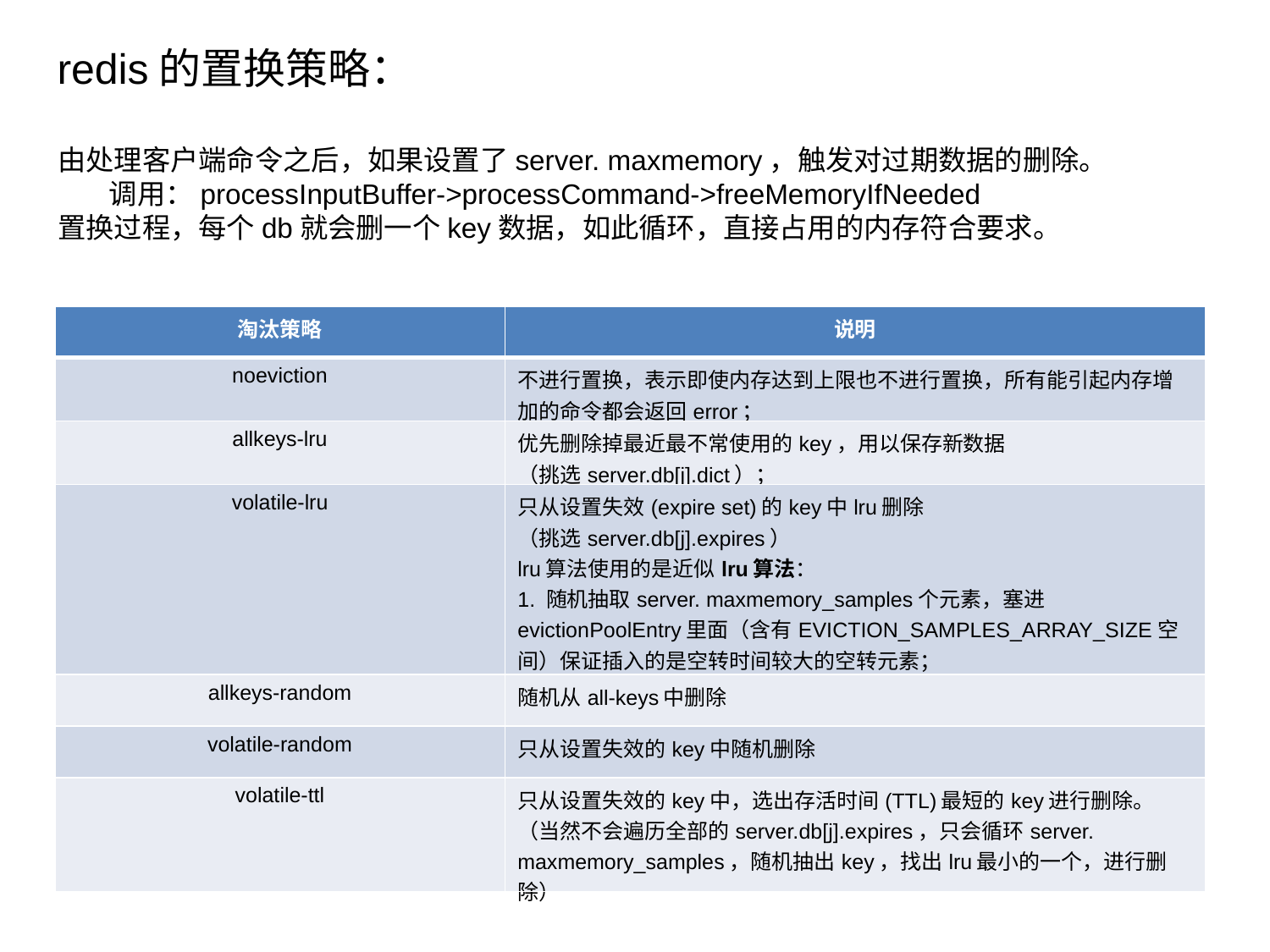

redis的置换策略：
由处理客户端命令之后，如果设置了server. maxmemory，触发对过期数据的删除。
       调用：processInputBuffer->processCommand->freeMemoryIfNeeded
置换过程，每个db就会删一个key数据，如此循环，直接占用的内存符合要求。

| 淘汰策略 | 说明 |
| --- | --- |
| noeviction | 不进行置换，表示即使内存达到上限也不进行置换，所有能引起内存增加的命令都会返回error； |
| allkeys-lru | 优先删除掉最近最不常使用的key，用以保存新数据 （挑选server.db[j].dict）； |
| volatile-lru | 只从设置失效(expire set)的key中lru删除 （挑选server.db[j].expires） lru算法使用的是近似lru算法： 1. 随机抽取server. maxmemory\_samples个元素，塞进evictionPoolEntry里面（含有EVICTION\_SAMPLES\_ARRAY\_SIZE空间）保证插入的是空转时间较大的空转元素； 2.挑选最大的元素进行删除 |
| allkeys-random | 随机从all-keys中删除 |
| volatile-random | 只从设置失效的key中随机删除 |
| volatile-ttl | 只从设置失效的key中，选出存活时间(TTL)最短的key进行删除。 （当然不会遍历全部的server.db[j].expires，只会循环server. maxmemory\_samples，随机抽出key，找出lru最小的一个，进行删除） |